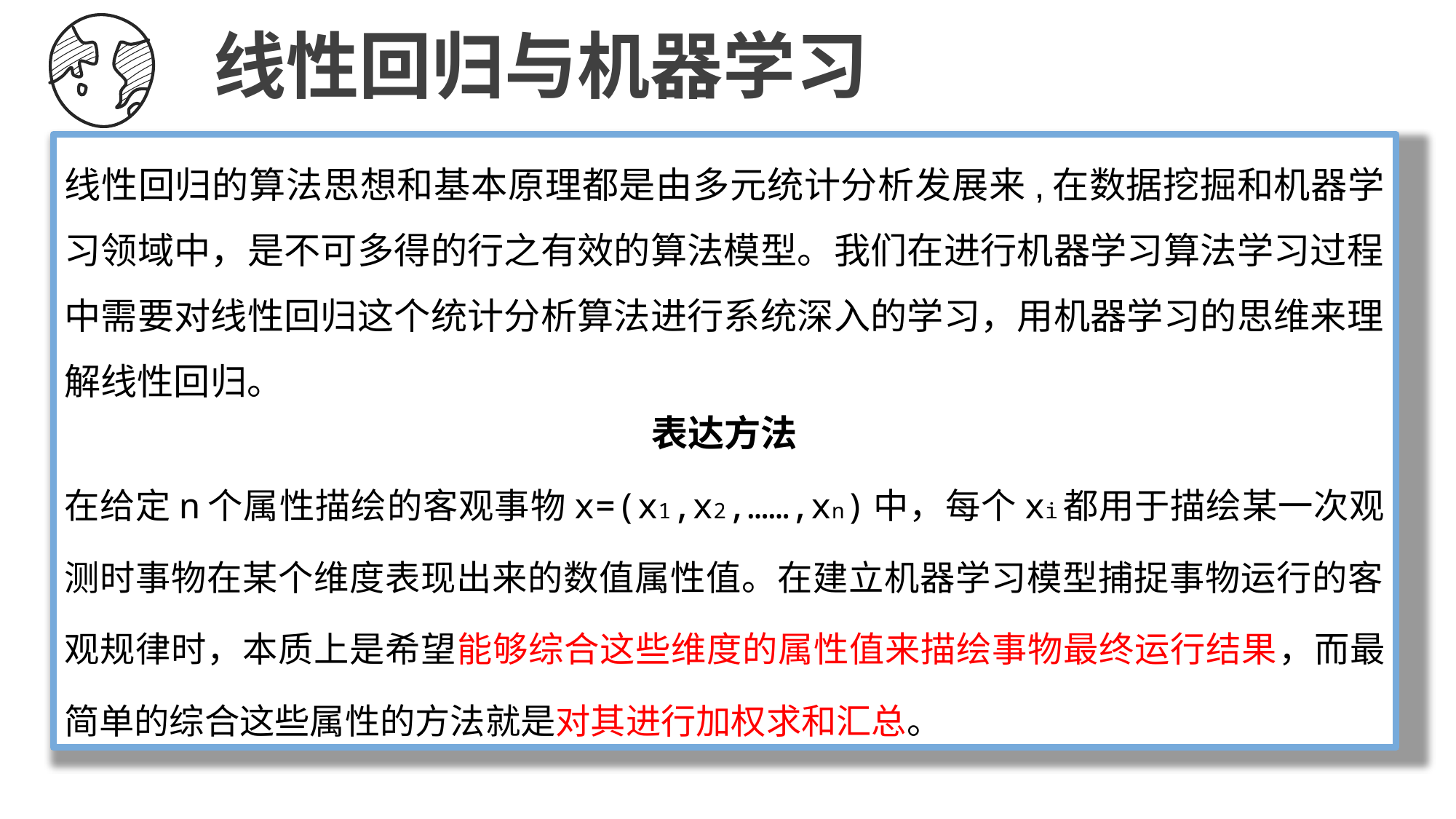

线性回归与机器学习

线性回归的算法思想和基本原理都是由多元统计分析发展来,在数据挖掘和机器学习领域中，是不可多得的行之有效的算法模型。我们在进行机器学习算法学习过程中需要对线性回归这个统计分析算法进行系统深入的学习，用机器学习的思维来理解线性回归。
表达方法
在给定n个属性描绘的客观事物x=(x1,x2,……,xn)中，每个xi都用于描绘某一次观测时事物在某个维度表现出来的数值属性值。在建立机器学习模型捕捉事物运行的客观规律时，本质上是希望能够综合这些维度的属性值来描绘事物最终运行结果，而最简单的综合这些属性的方法就是对其进行加权求和汇总。